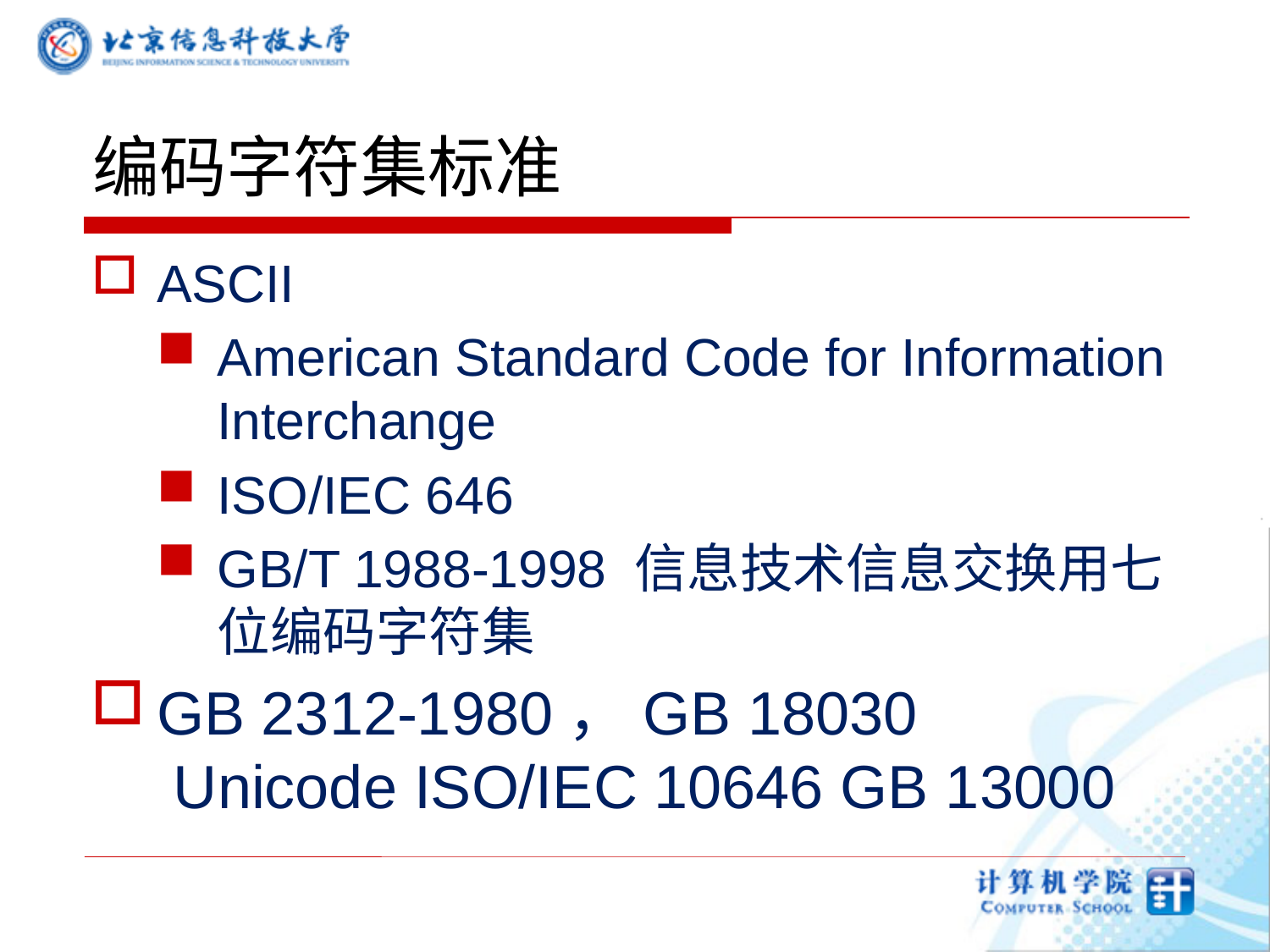

# 编码字符集标准
ASCII
American Standard Code for Information Interchange
ISO/IEC 646
GB/T 1988-1998 信息技术信息交换用七位编码字符集
GB 2312-1980，GB 18030
 Unicode ISO/IEC 10646 GB 13000